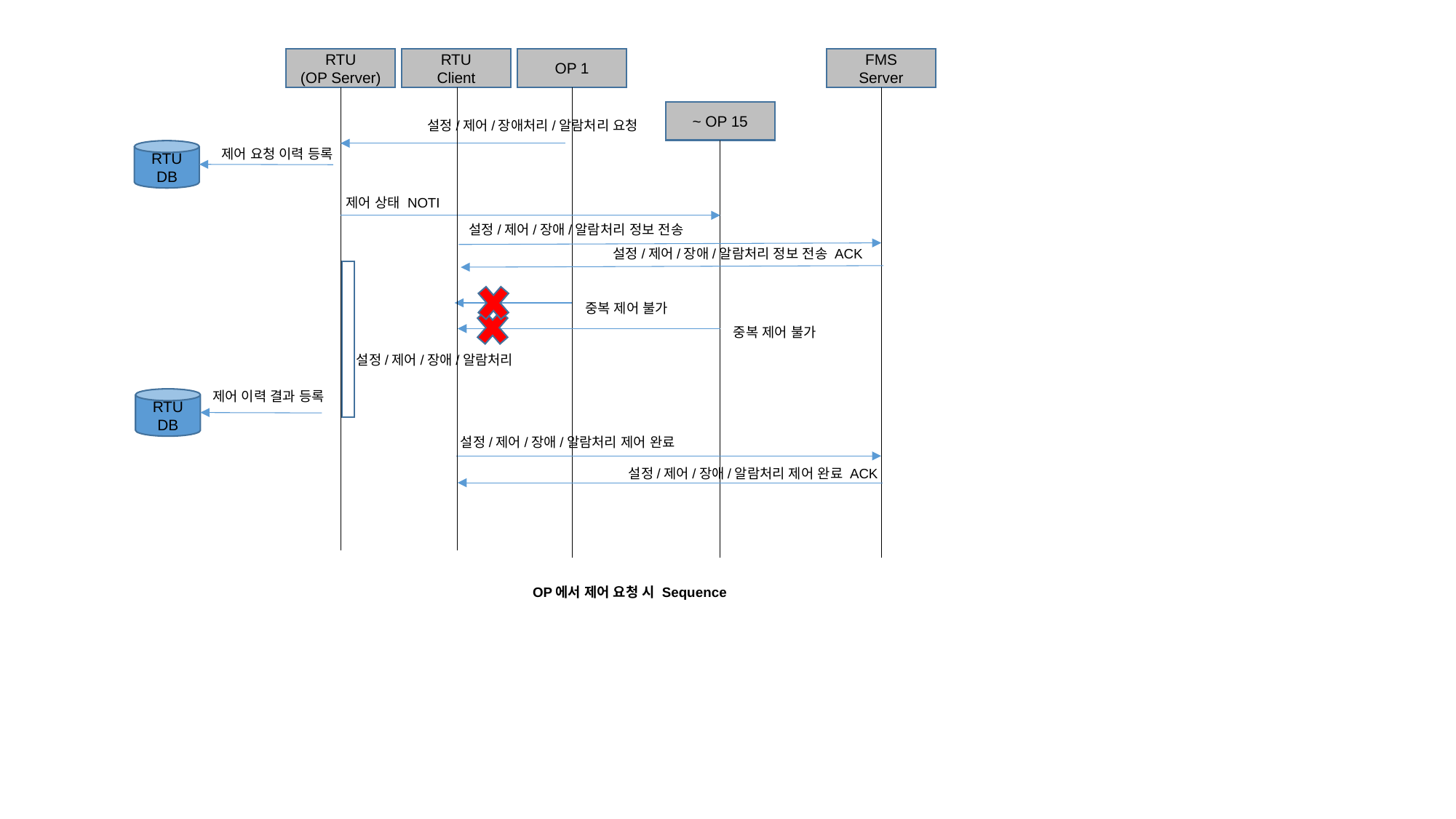

RTU
Client
RTU
(OP Server)
OP 1
FMS
Server
~ OP 15
설정/제어/장애처리/알람처리 요청
제어 요청 이력 등록
RTU
DB
제어 상태 NOTI
설정/제어/장애/알람처리 정보 전송
설정/제어/장애/알람처리 정보 전송 ACK

중복 제어 불가

중복 제어 불가
설정/제어/장애/알람처리
제어 이력 결과 등록
RTU
DB
설정/제어/장애/알람처리 제어 완료
설정/제어/장애/알람처리 제어 완료 ACK
OP에서 제어 요청 시 Sequence